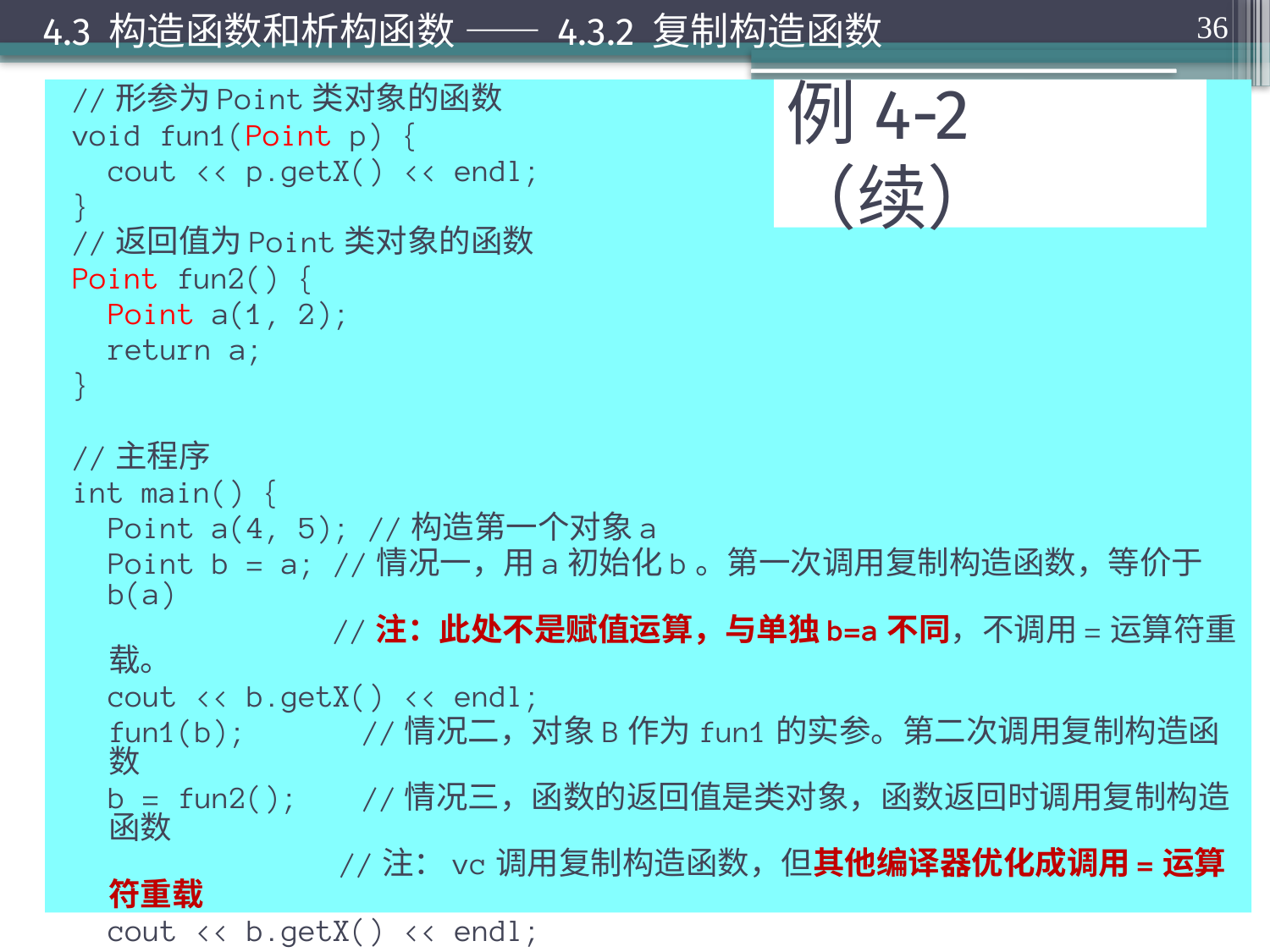

4.3 构造函数和析构函数 —— 4.3.2 复制构造函数
36
//形参为Point类对象的函数
void fun1(Point p) {
	cout << p.getX() << endl;
}
//返回值为Point类对象的函数
Point fun2() {
	Point a(1, 2);
	return a;
}

//主程序
int main() {
	Point a(4, 5); //构造第一个对象a
	Point b = a; //情况一，用a初始化b。第一次调用复制构造函数，等价于b(a)
               //注：此处不是赋值运算，与单独b=a不同，不调用=运算符重载。
	cout << b.getX() << endl;
	fun1(b);	//情况二，对象B作为fun1的实参。第二次调用复制构造函数
	b = fun2();	//情况三，函数的返回值是类对象，函数返回时调用复制构造函数
		      //注：vc调用复制构造函数，但其他编译器优化成调用=运算符重载
	cout << b.getX() << endl;
	return 0;
}

# 例4-2 （续）